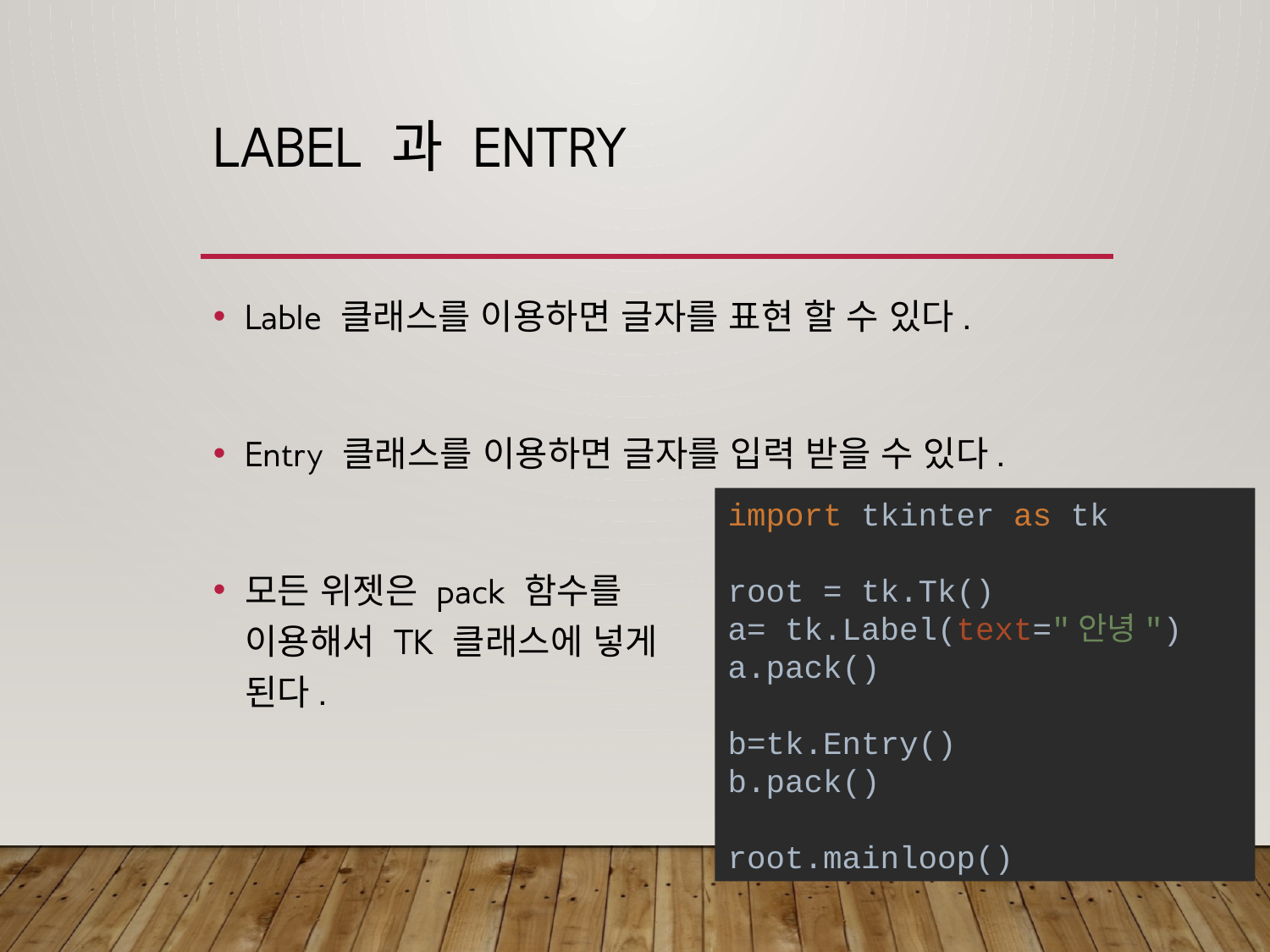

# Label 과 entry
Lable 클래스를 이용하면 글자를 표현 할 수 있다.

Entry 클래스를 이용하면 글자를 입력 받을 수 있다.

모든 위젯은 pack 함수를
이용해서 TK 클래스에 넣게
된다.
import tkinter as tk
root = tk.Tk()
a= tk.Label(text="안녕")
a.pack()
b=tk.Entry()
b.pack()
root.mainloop()